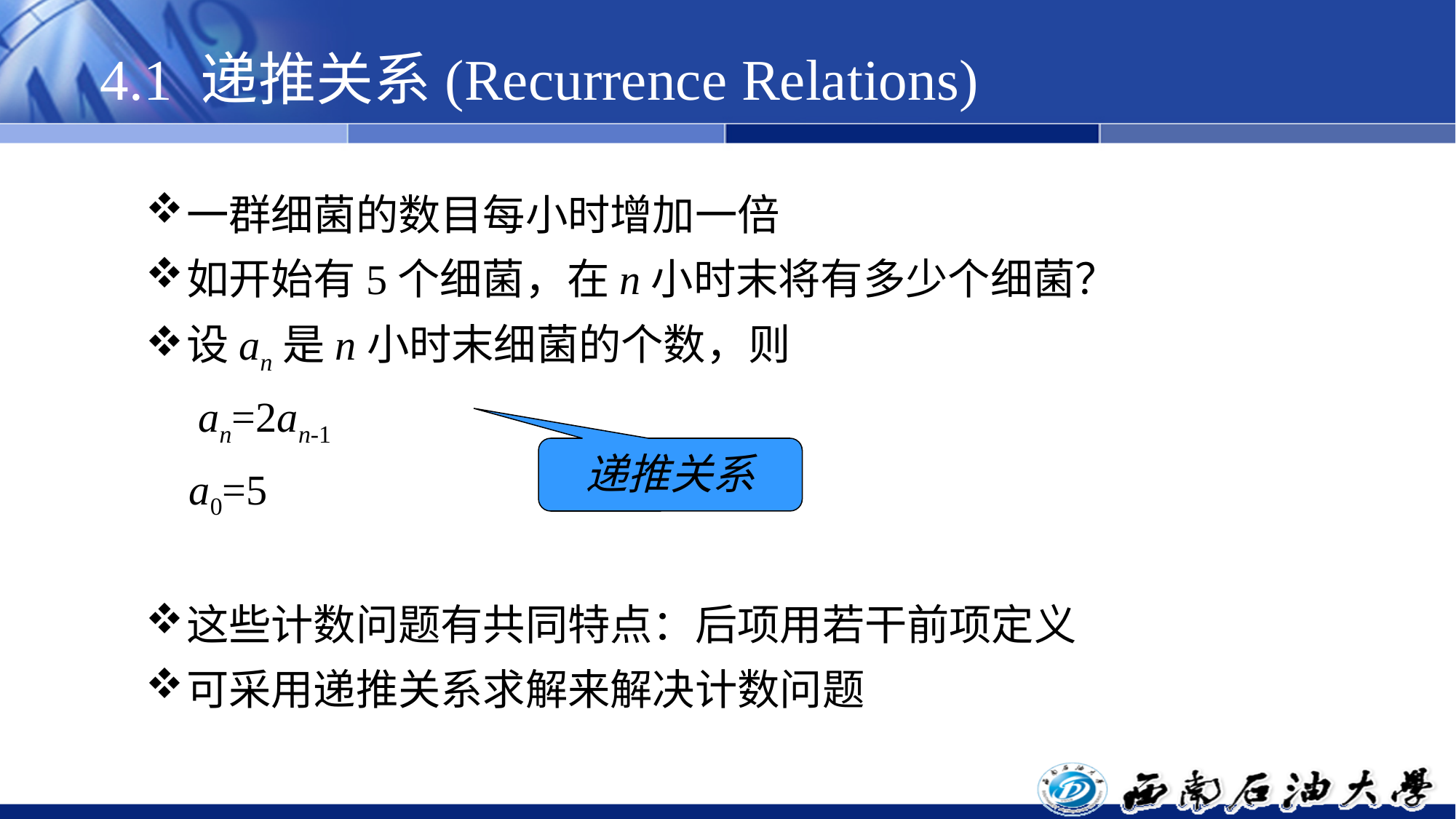

# 4.1 递推关系(Recurrence Relations)
一群细菌的数目每小时增加一倍
如开始有5个细菌，在n小时末将有多少个细菌？
设an是n小时末细菌的个数，则
     an=2an-1
       a0=5

这些计数问题有共同特点：后项用若干前项定义
可采用递推关系求解来解决计数问题

递推关系